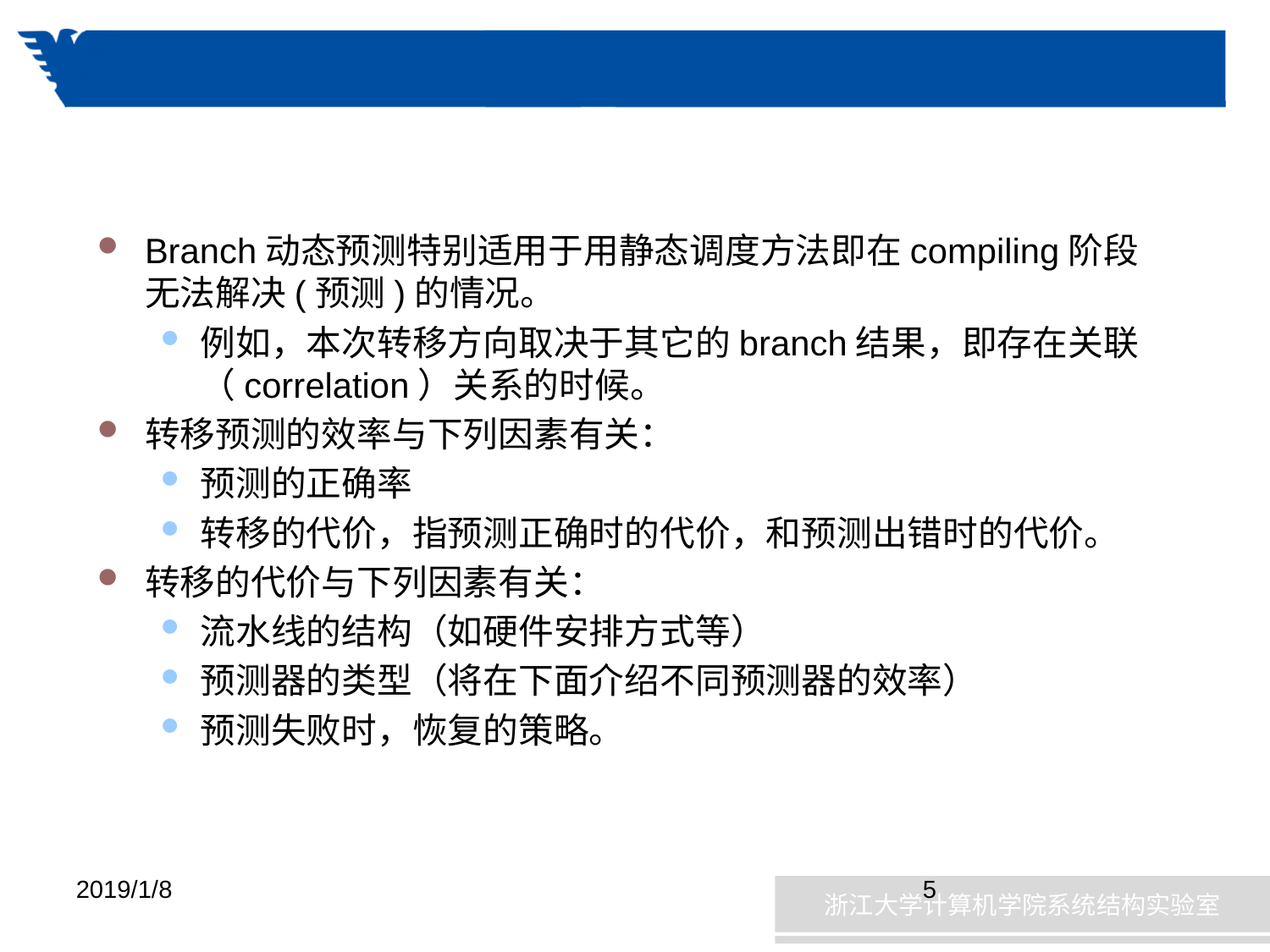

#
Branch动态预测特别适用于用静态调度方法即在compiling阶段无法解决(预测)的情况。
例如，本次转移方向取决于其它的branch结果，即存在关联（correlation）关系的时候。
转移预测的效率与下列因素有关：
预测的正确率
转移的代价，指预测正确时的代价，和预测出错时的代价。
转移的代价与下列因素有关：
流水线的结构（如硬件安排方式等）
预测器的类型（将在下面介绍不同预测器的效率）
预测失败时，恢复的策略。
2019/1/8
5